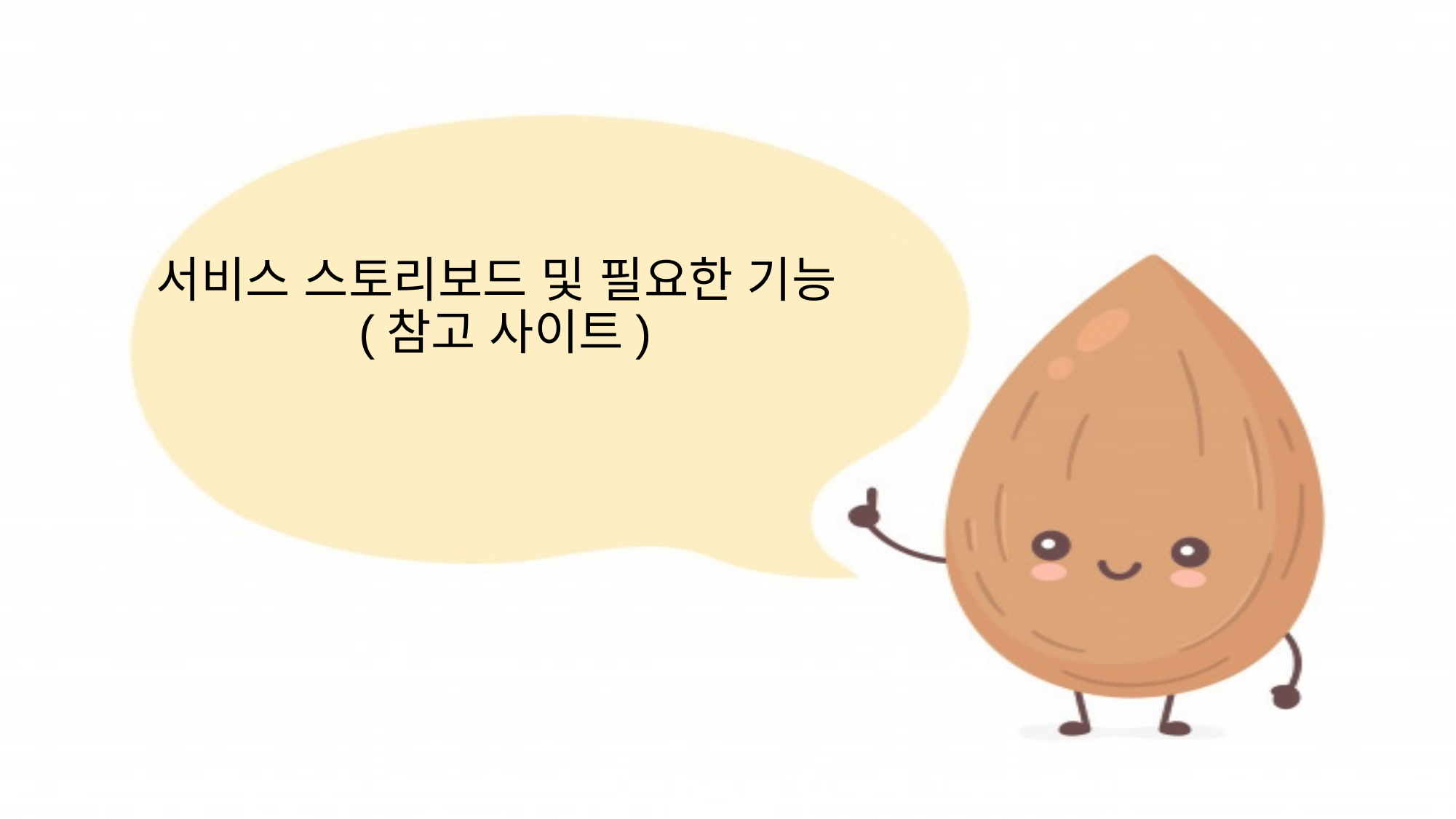

# 서비스 스토리보드 및 필요한 기능 (참고 사이트)